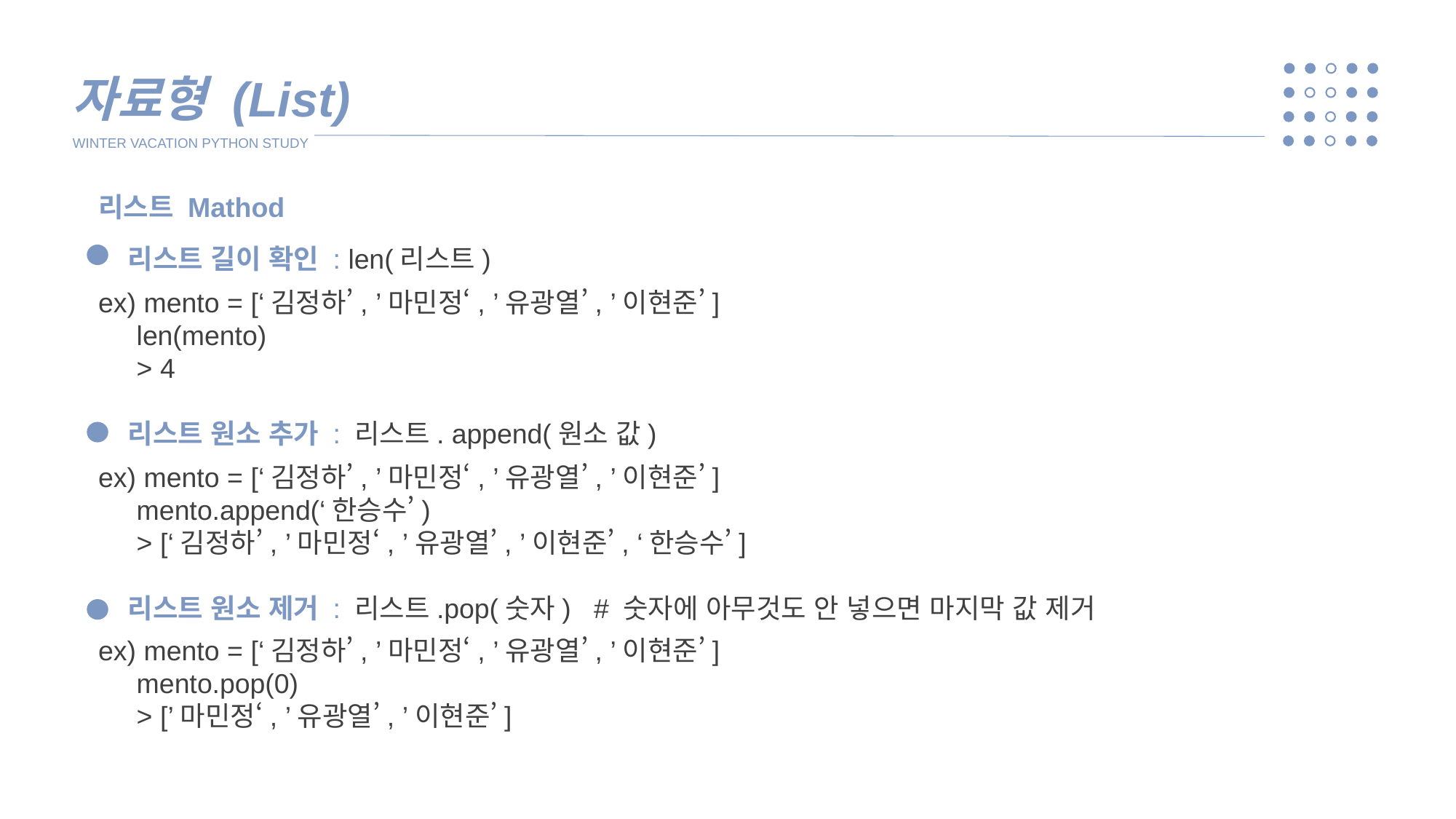

자료형 (List)
WINTER VACATION PYTHON STUDY

리스트 Mathod

   리스트 길이 확인 : len(리스트)

ex) mento = [‘김정하’, ’마민정‘, ’유광열’, ’이현준’]
     len(mento)
     > 4

   리스트 원소 추가 : 리스트. append(원소 값)

ex) mento = [‘김정하’, ’마민정‘, ’유광열’, ’이현준’]
     mento.append(‘한승수’)
     > [‘김정하’, ’마민정‘, ’유광열’, ’이현준’, ‘한승수’]

   리스트 원소 제거 : 리스트.pop(숫자)   # 숫자에 아무것도 안 넣으면 마지막 값 제거

ex) mento = [‘김정하’, ’마민정‘, ’유광열’, ’이현준’]
     mento.pop(0)
     > [’마민정‘, ’유광열’, ’이현준’]